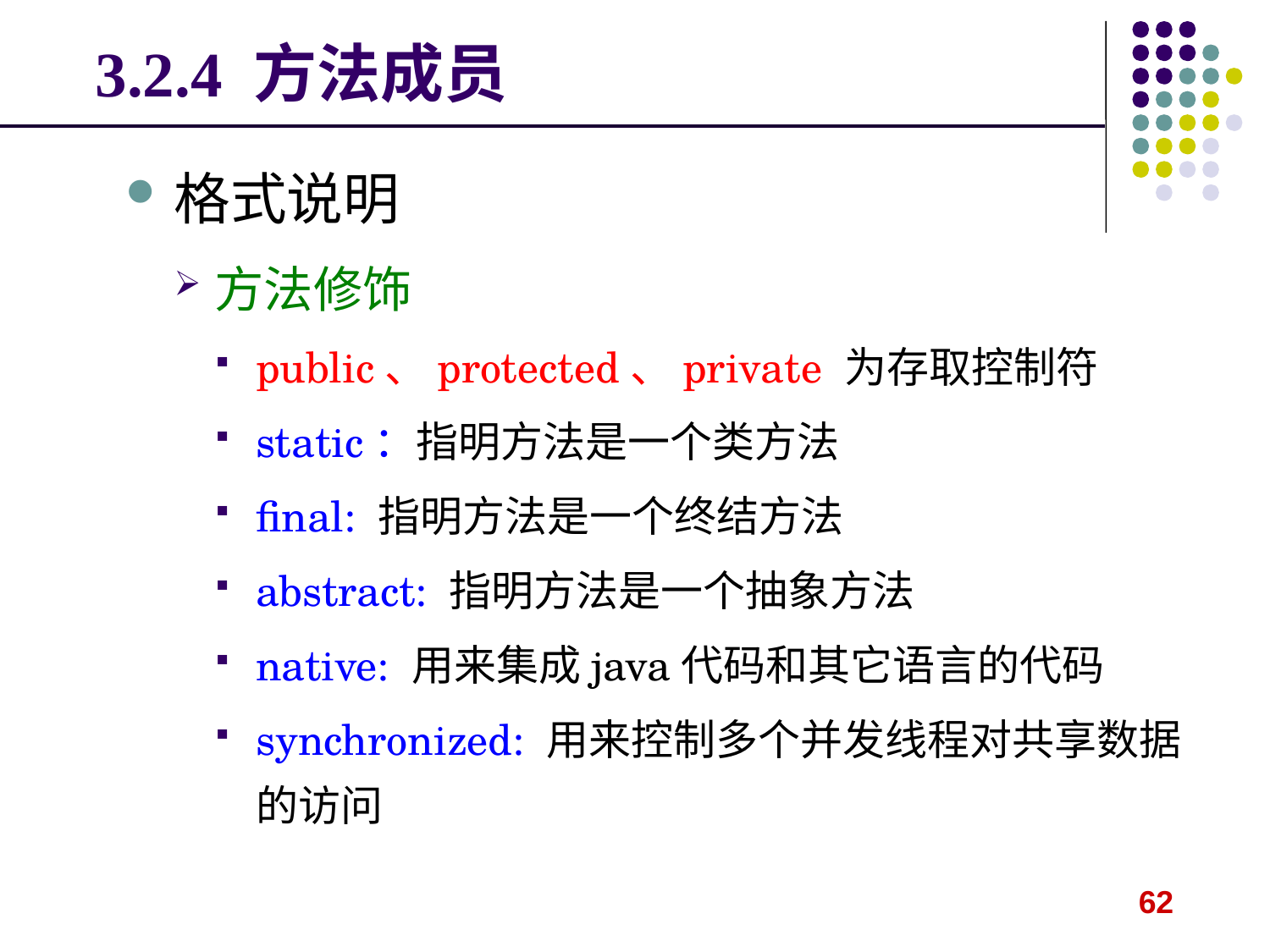

# 3.2.4 方法成员
格式说明
方法修饰
public、protected、private 为存取控制符
static：指明方法是一个类方法
final: 指明方法是一个终结方法
abstract: 指明方法是一个抽象方法
native: 用来集成java代码和其它语言的代码
synchronized: 用来控制多个并发线程对共享数据的访问